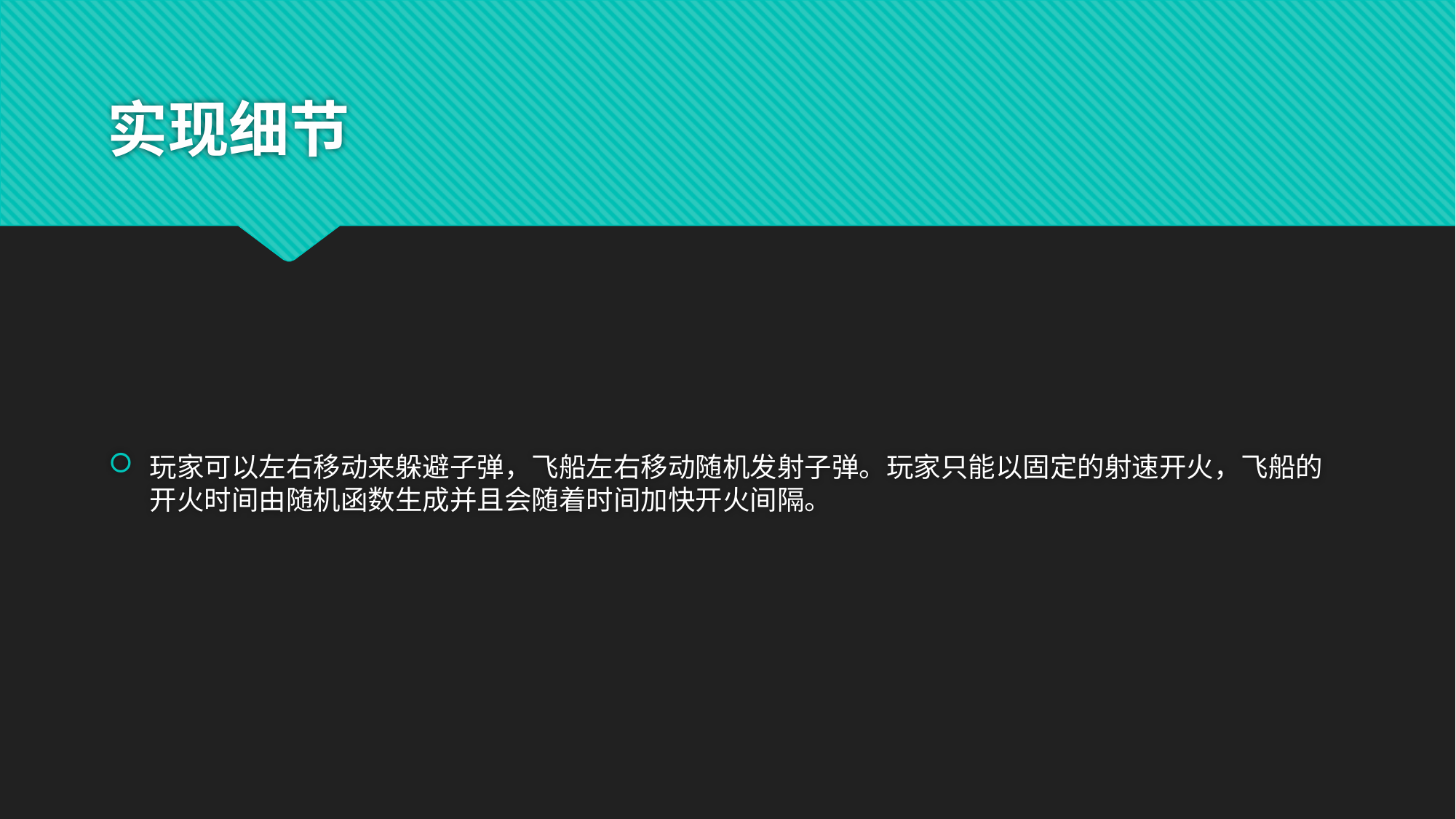

# 实现细节
玩家可以左右移动来躲避子弹，飞船左右移动随机发射子弹。玩家只能以固定的射速开火，飞船的开火时间由随机函数生成并且会随着时间加快开火间隔。